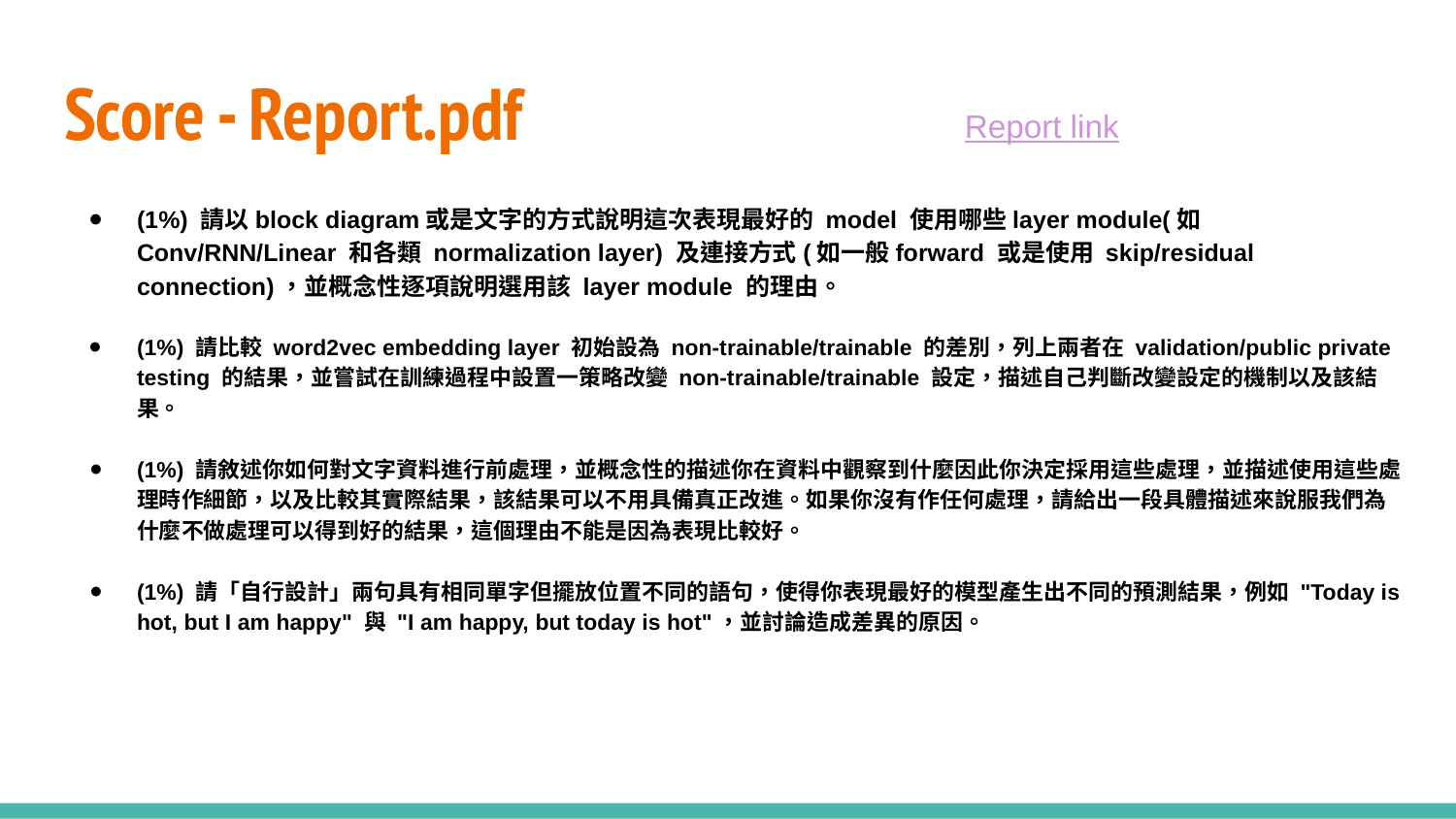

# Score - Report.pdf

Report link
(1%) 請以block diagram或是文字的方式說明這次表現最好的 model 使用哪些layer module(如 Conv/RNN/Linear 和各類 normalization layer) 及連接方式(如一般forward 或是使用 skip/residual connection)，並概念性逐項說明選用該 layer module 的理由。
(1%) 請比較 word2vec embedding layer 初始設為 non-trainable/trainable 的差別，列上兩者在 validation/public private testing 的結果，並嘗試在訓練過程中設置一策略改變 non-trainable/trainable 設定，描述自己判斷改變設定的機制以及該結果。
(1%) 請敘述你如何對文字資料進行前處理，並概念性的描述你在資料中觀察到什麼因此你決定採用這些處理，並描述使用這些處理時作細節，以及比較其實際結果，該結果可以不用具備真正改進。如果你沒有作任何處理，請給出一段具體描述來說服我們為什麼不做處理可以得到好的結果，這個理由不能是因為表現比較好。
(1%) 請「自行設計」兩句具有相同單字但擺放位置不同的語句，使得你表現最好的模型產生出不同的預測結果，例如 "Today is hot, but I am happy" 與 "I am happy, but today is hot"，並討論造成差異的原因。